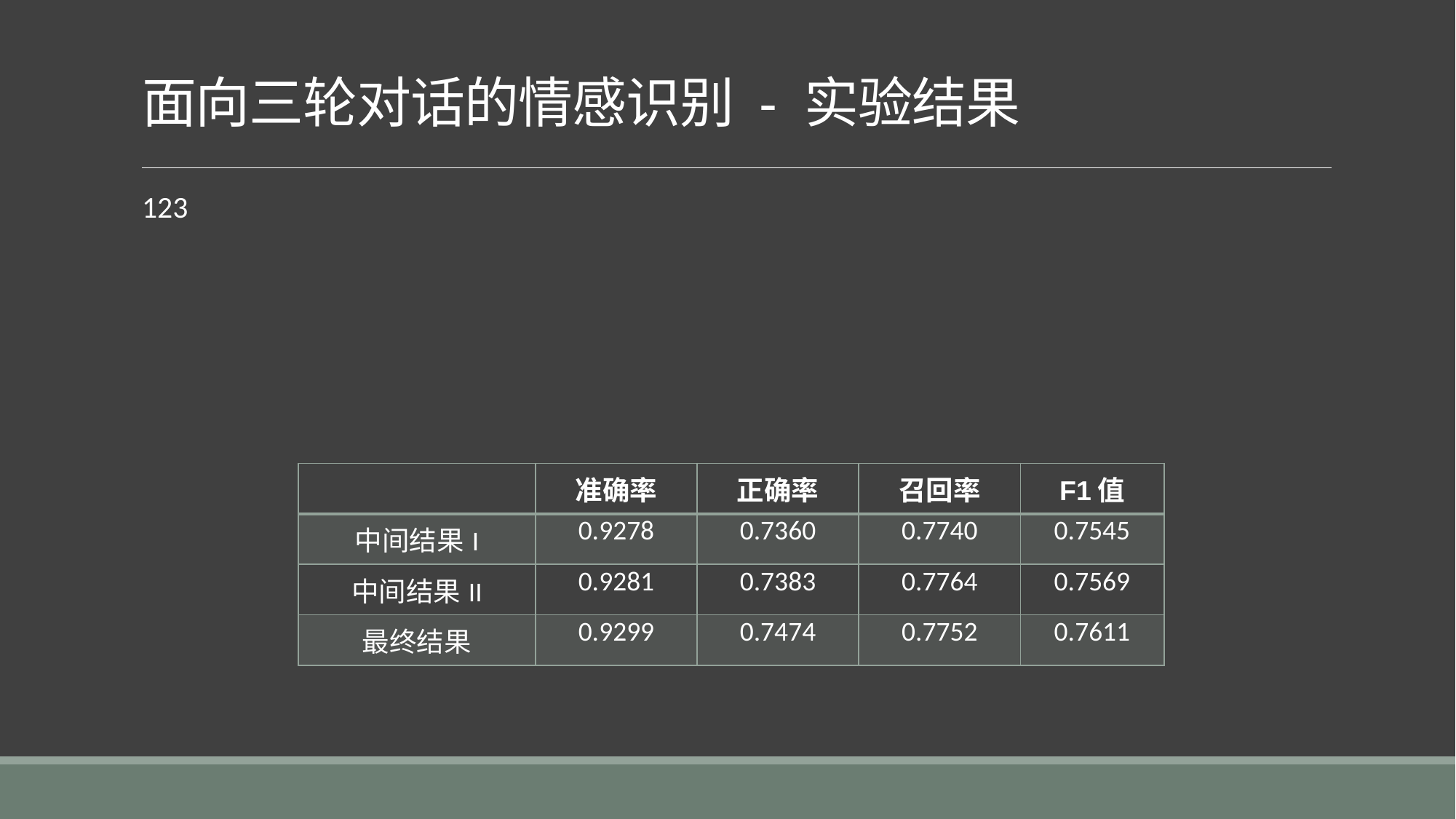

# 面向三轮对话的情感识别 - 实验结果
123
|  | 准确率 | 正确率 | 召回率 | F1值 |
| --- | --- | --- | --- | --- |
| 中间结果I | 0.9278 | 0.7360 | 0.7740 | 0.7545 |
| 中间结果II | 0.9281 | 0.7383 | 0.7764 | 0.7569 |
| 最终结果 | 0.9299 | 0.7474 | 0.7752 | 0.7611 |